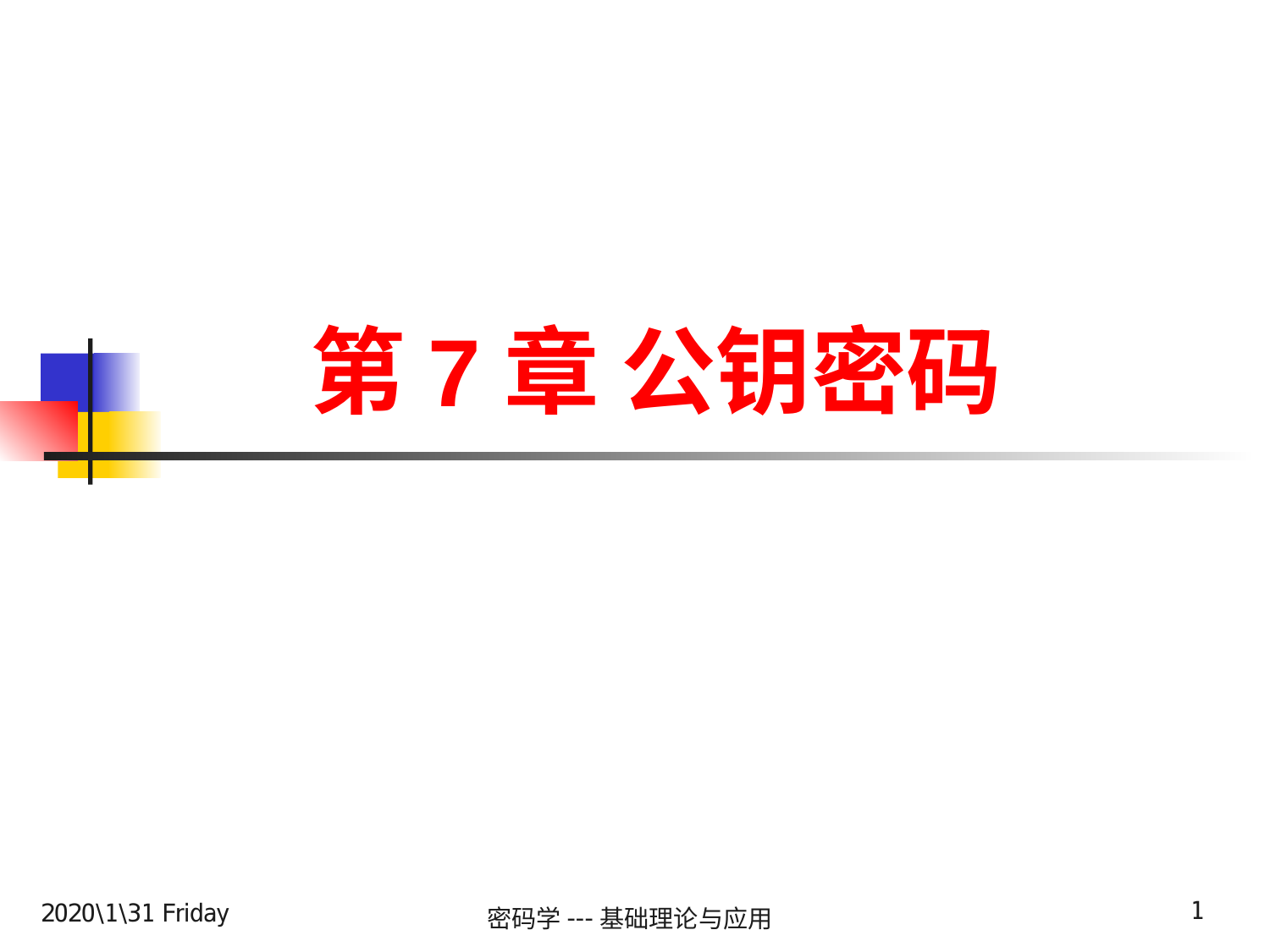

# 第7章 公钥密码
1
2020\1\31 Friday
密码学---基础理论与应用